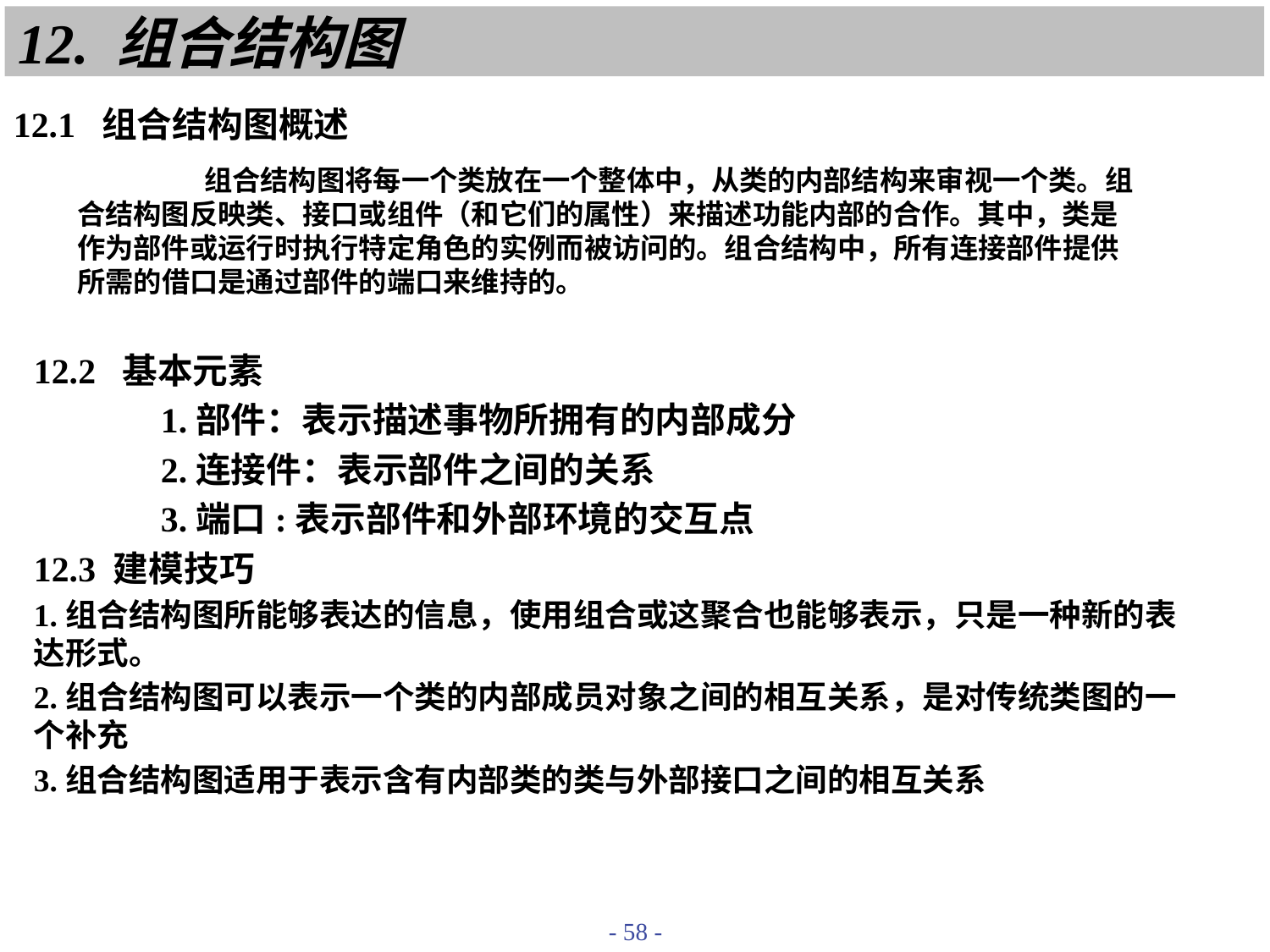

# 12. 组合结构图
12.1  组合结构图概述
	组合结构图将每一个类放在一个整体中，从类的内部结构来审视一个类。组合结构图反映类、接口或组件（和它们的属性）来描述功能内部的合作。其中，类是作为部件或运行时执行特定角色的实例而被访问的。组合结构中，所有连接部件提供所需的借口是通过部件的端口来维持的。

12.2  基本元素
	1.部件：表示描述事物所拥有的内部成分
	2.连接件：表示部件之间的关系
	3.端口:表示部件和外部环境的交互点
12.3 建模技巧
1.组合结构图所能够表达的信息，使用组合或这聚合也能够表示，只是一种新的表达形式。
2.组合结构图可以表示一个类的内部成员对象之间的相互关系，是对传统类图的一个补充
3.组合结构图适用于表示含有内部类的类与外部接口之间的相互关系